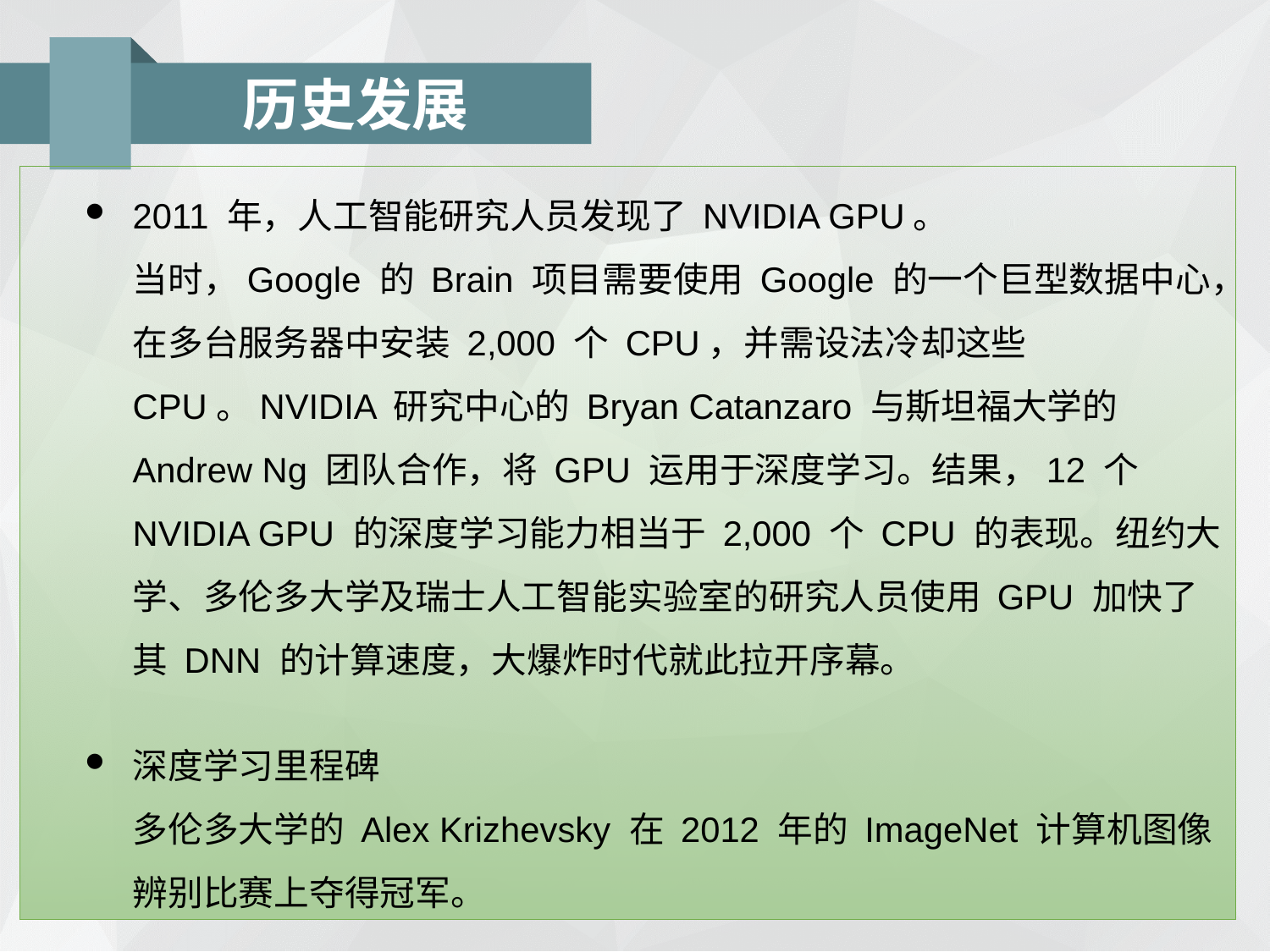

# 历史发展
2011 年，人工智能研究人员发现了 NVIDIA GPU。
当时，Google 的 Brain 项目需要使用 Google 的一个巨型数据中心，在多台服务器中安装 2,000 个 CPU，并需设法冷却这些 CPU。NVIDIA 研究中心的 Bryan Catanzaro 与斯坦福大学的 Andrew Ng 团队合作，将 GPU 运用于深度学习。结果，12 个 NVIDIA GPU 的深度学习能力相当于 2,000 个 CPU 的表现。纽约大学、多伦多大学及瑞士人工智能实验室的研究人员使用 GPU 加快了其 DNN 的计算速度，大爆炸时代就此拉开序幕。

深度学习里程碑
多伦多大学的 Alex Krizhevsky 在 2012 年的 ImageNet 计算机图像辨别比赛上夺得冠军。